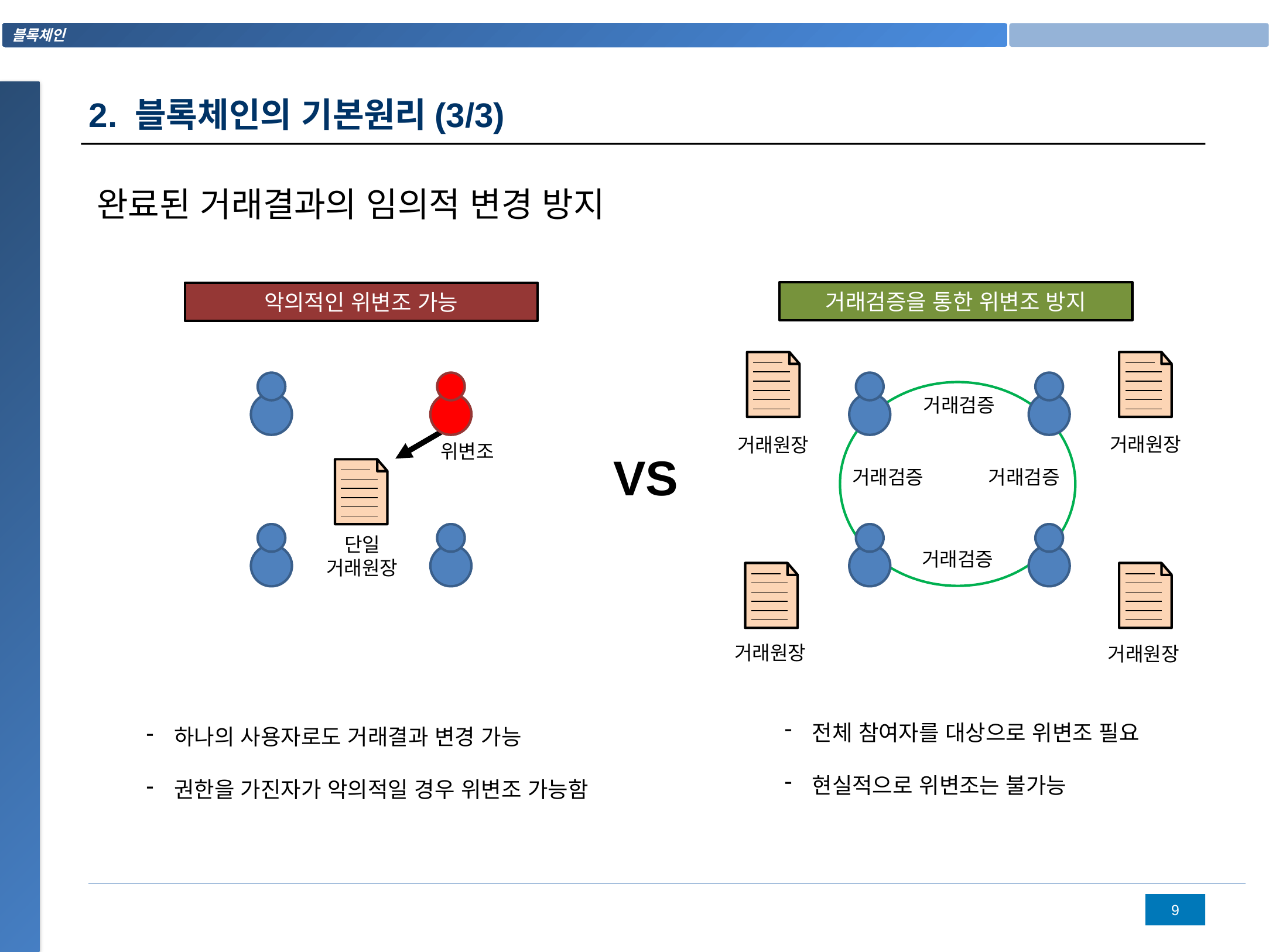

2. 블록체인의 기본원리(3/3)

완료된 거래결과의 임의적 변경 방지
거래검증을 통한 위변조 방지
악의적인 위변조 가능

거래검증

거래원장
거래원장
위변조
VS
거래검증
거래검증

단일
거래원장
거래검증

거래원장
거래원장
전체 참여자를 대상으로 위변조 필요

현실적으로 위변조는 불가능
하나의 사용자로도 거래결과 변경 가능

권한을 가진자가 악의적일 경우 위변조 가능함
9